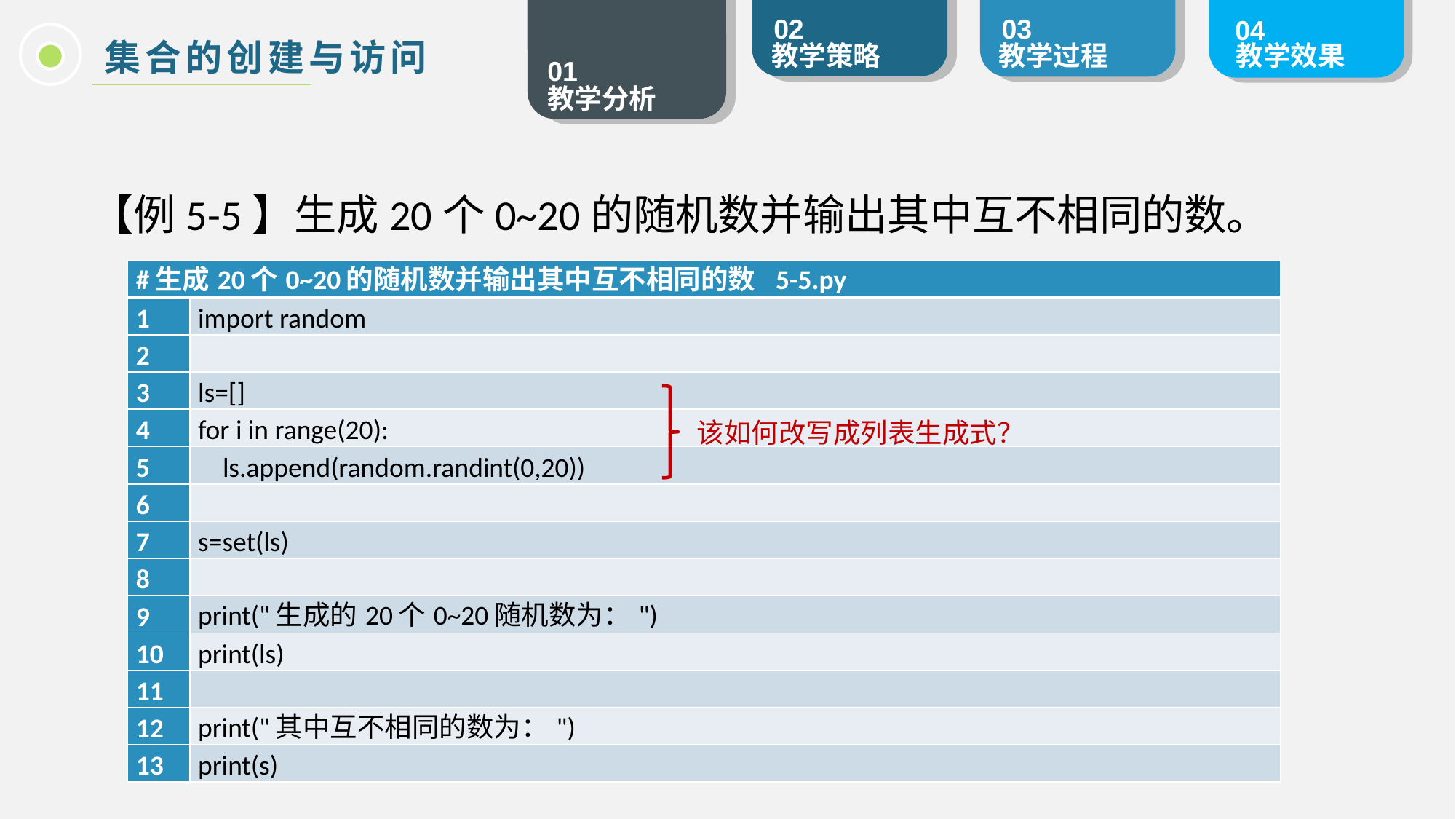

集合的创建与访问
【例5-5】生成20个0~20的随机数并输出其中互不相同的数。
| #生成20个0~20的随机数并输出其中互不相同的数 5-5.py |  |
| --- | --- |
| 1 | import random |
| 2 |  |
| 3 | ls=[] |
| 4 | for i in range(20): |
| 5 | ls.append(random.randint(0,20)) |
| 6 |  |
| 7 | s=set(ls) |
| 8 |  |
| 9 | print("生成的20个0~20随机数为：") |
| 10 | print(ls) |
| 11 |  |
| 12 | print("其中互不相同的数为：") |
| 13 | print(s) |

该如何改写成列表生成式？